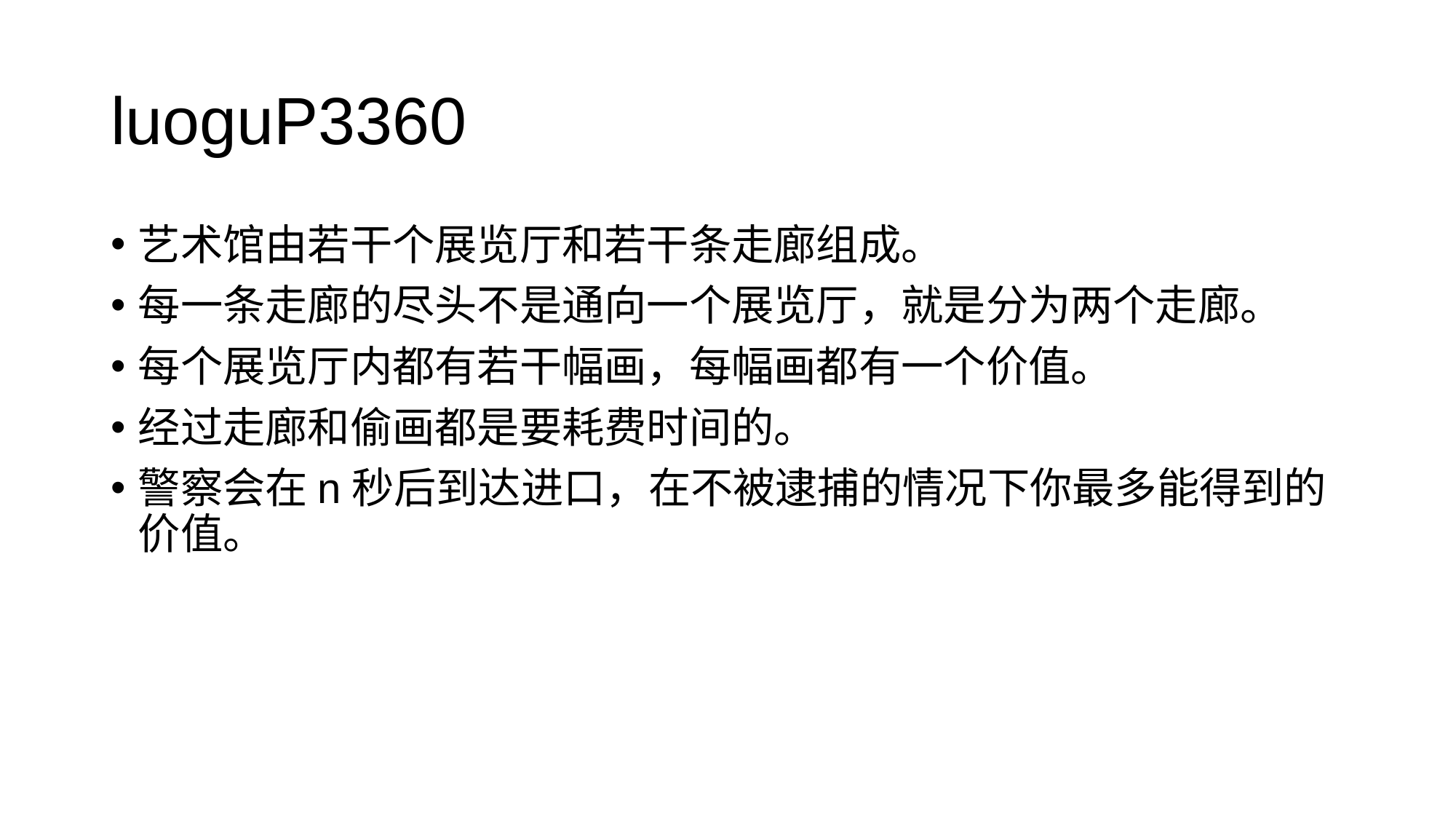

# luoguP3360
艺术馆由若干个展览厅和若干条走廊组成。
每一条走廊的尽头不是通向一个展览厅，就是分为两个走廊。
每个展览厅内都有若干幅画，每幅画都有一个价值。
经过走廊和偷画都是要耗费时间的。
警察会在n秒后到达进口，在不被逮捕的情况下你最多能得到的价值。